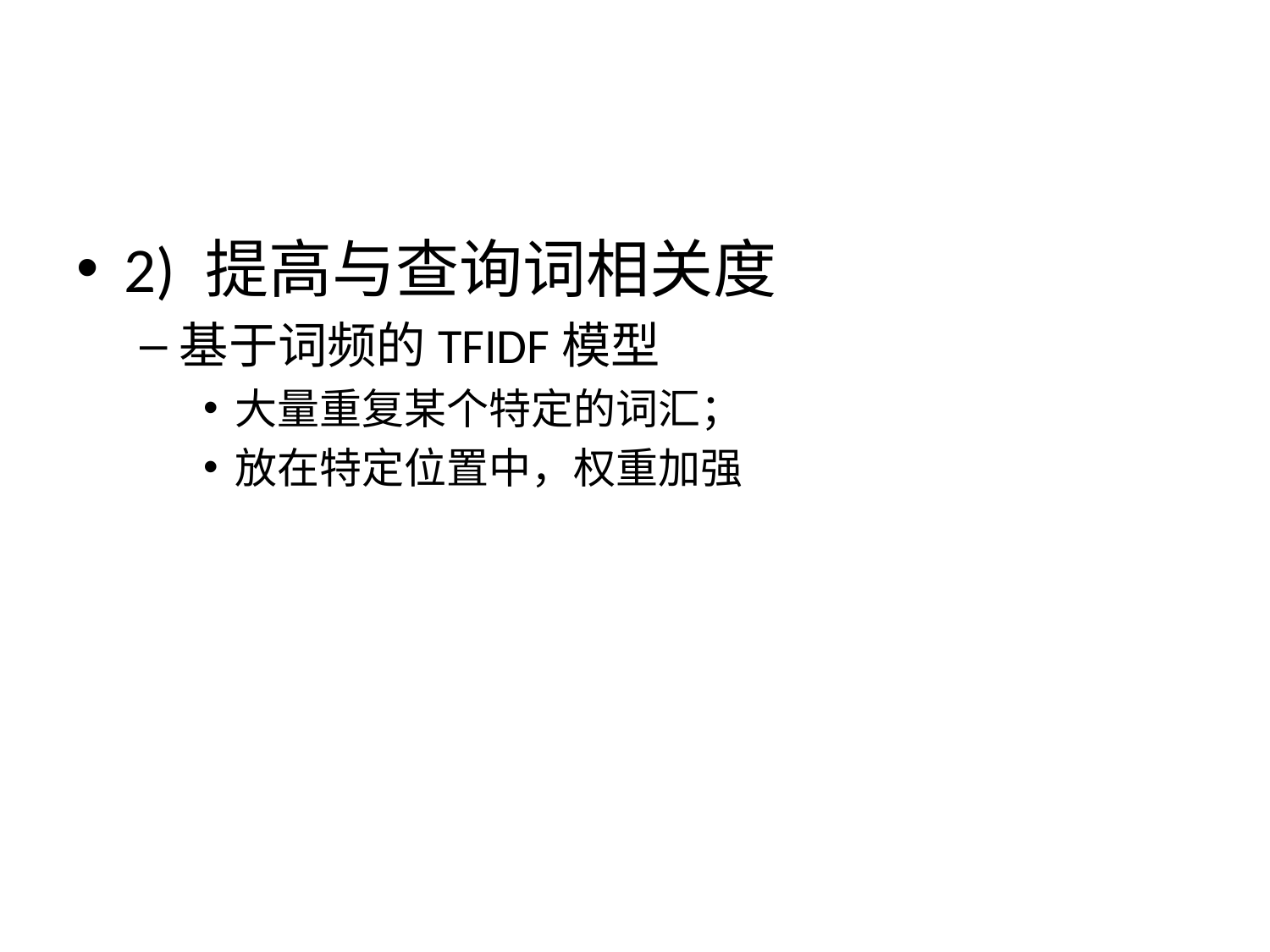

#
2) 提高与查询词相关度
基于词频的TFIDF模型
大量重复某个特定的词汇；
放在特定位置中，权重加强